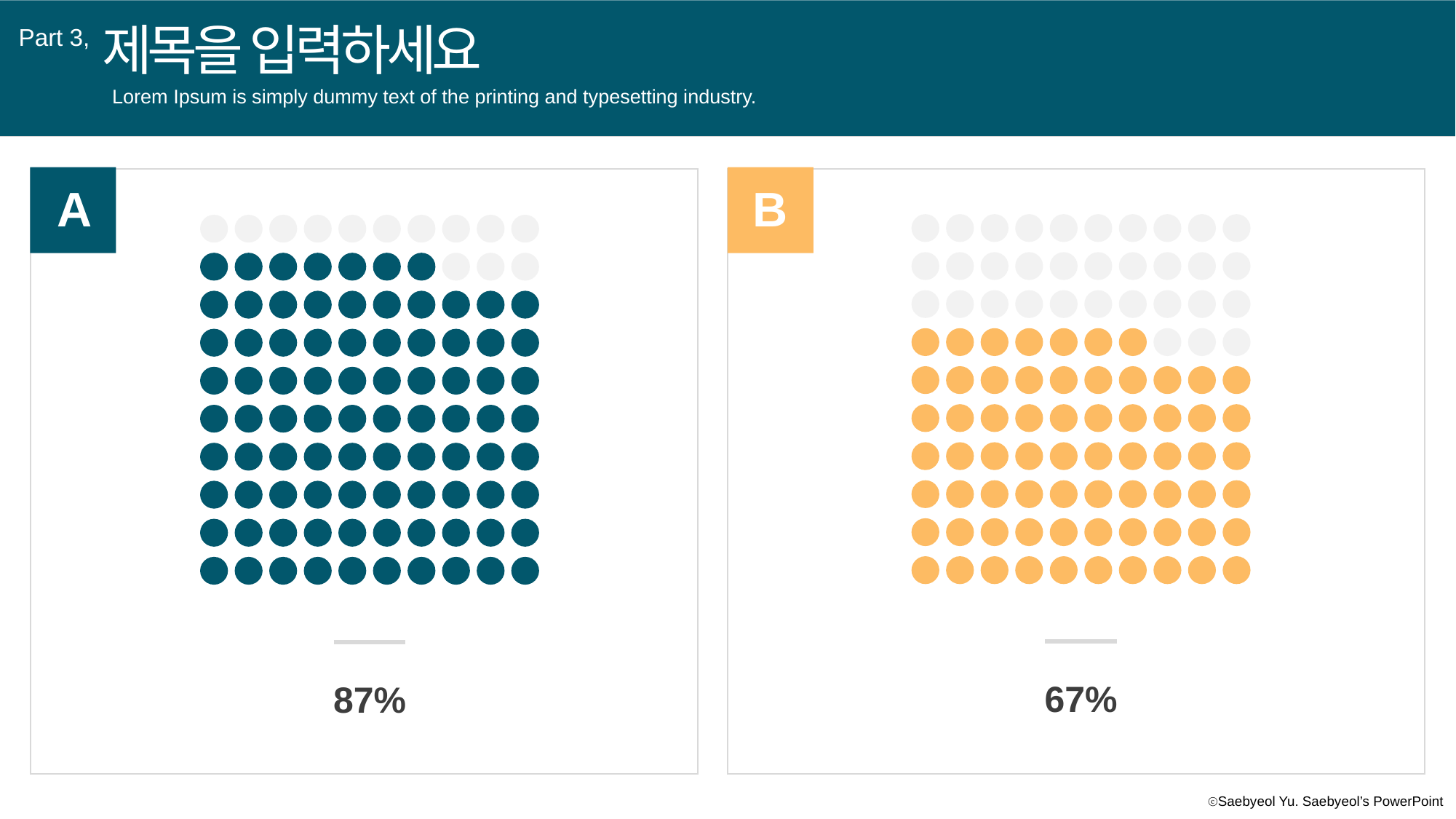

제목을 입력하세요
Part 3,
Lorem Ipsum is simply dummy text of the printing and typesetting industry.

B

A

67%
87%